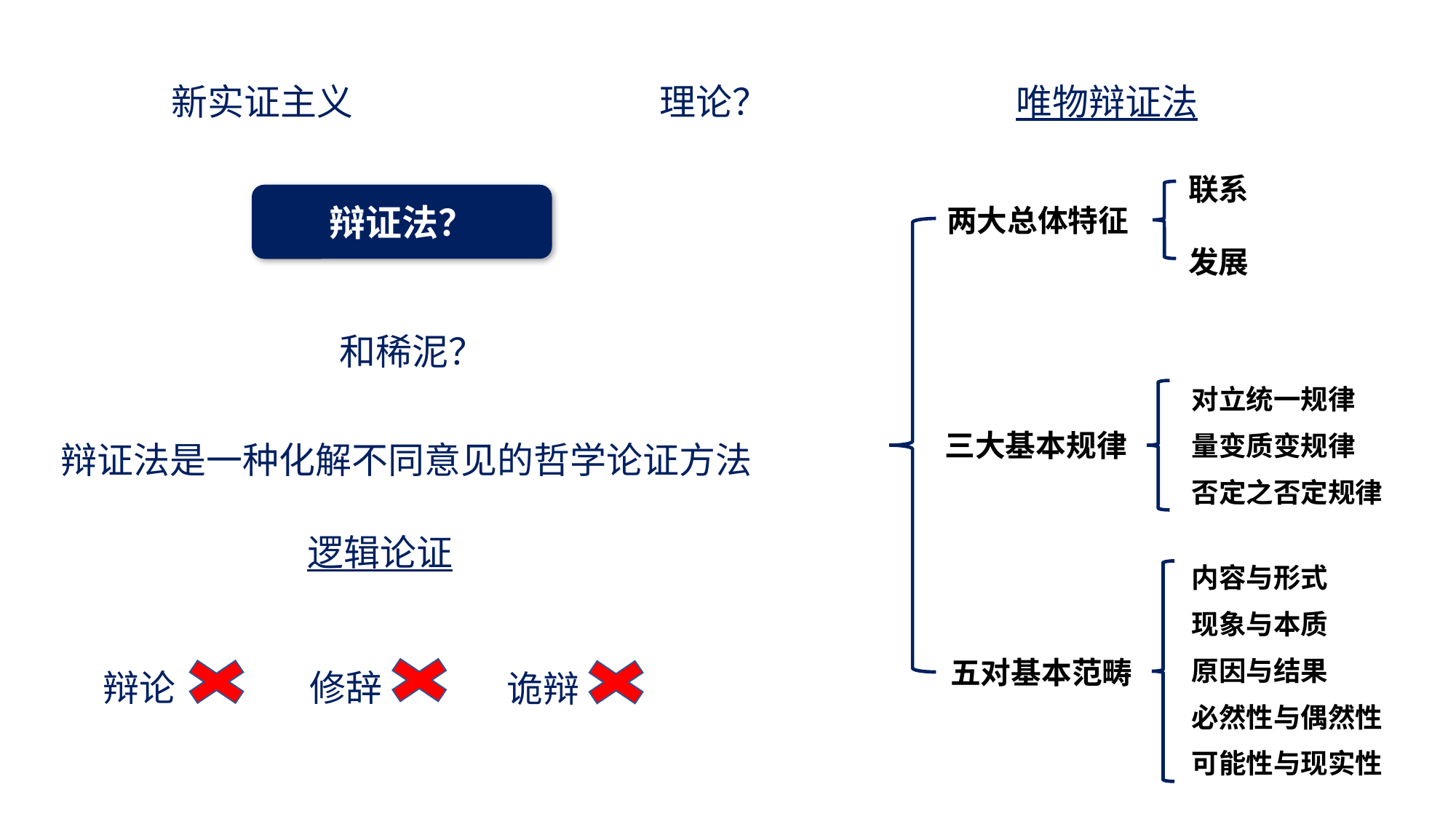

新实证主义
理论？
唯物辩证法
联系

发展

辩证法？
两大总体特征

和稀泥？

对立统一规律
量变质变规律
否定之否定规律
三大基本规律
辩证法是一种化解不同意见的哲学论证方法
逻辑论证

内容与形式
现象与本质
原因与结果
必然性与偶然性
可能性与现实性

五对基本范畴

辩论
修辞
诡辩